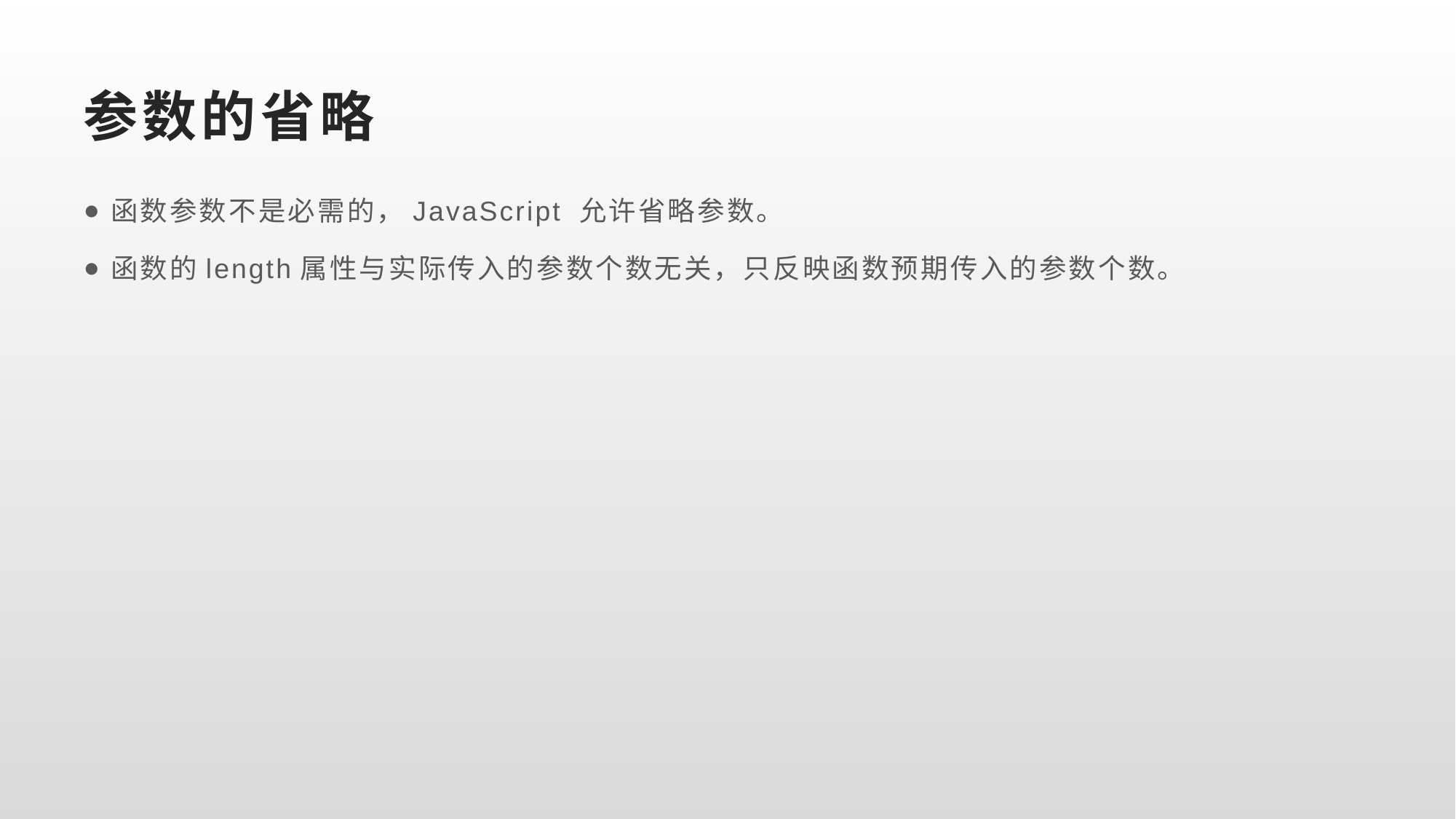

# 参数的省略
函数参数不是必需的，JavaScript 允许省略参数。
函数的length属性与实际传入的参数个数无关，只反映函数预期传入的参数个数。